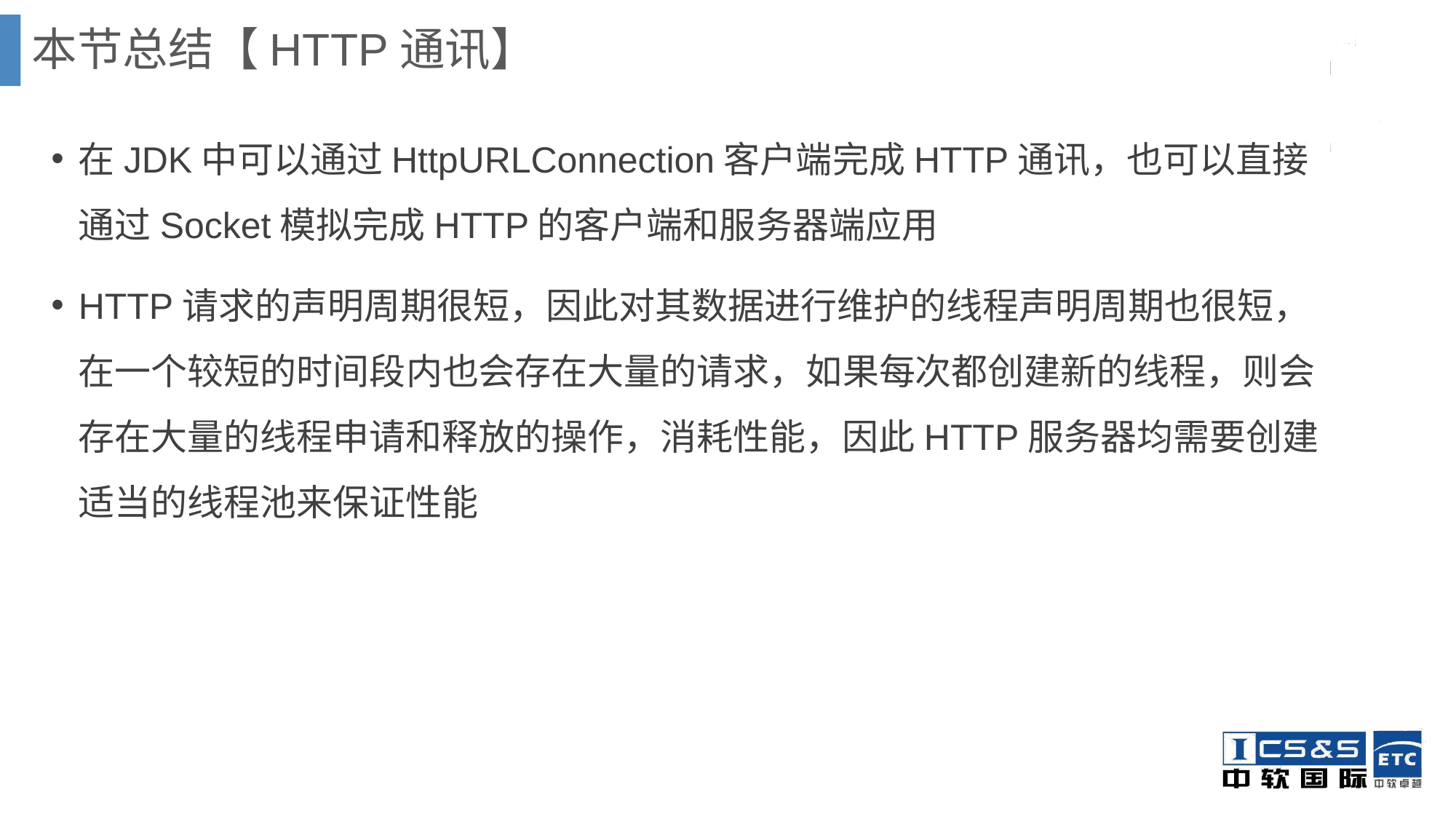

# 本节总结【HTTP通讯】
在JDK中可以通过HttpURLConnection客户端完成HTTP通讯，也可以直接通过Socket模拟完成HTTP的客户端和服务器端应用
HTTP请求的声明周期很短，因此对其数据进行维护的线程声明周期也很短，在一个较短的时间段内也会存在大量的请求，如果每次都创建新的线程，则会存在大量的线程申请和释放的操作，消耗性能，因此HTTP服务器均需要创建适当的线程池来保证性能